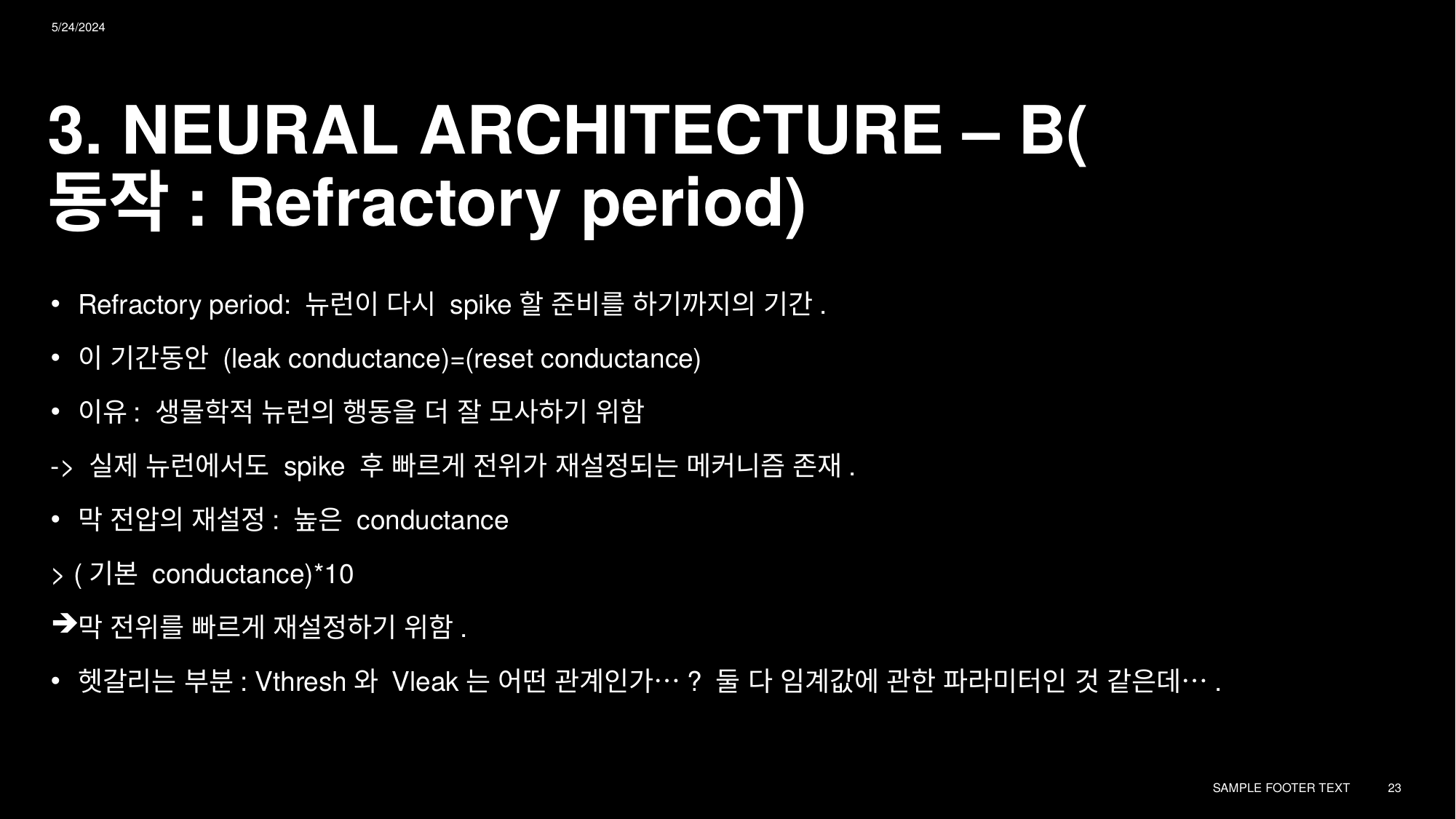

5/24/2024
# 3. NEURAL ARCHITECTURE – B(동작: Refractory period)
Refractory period: 뉴런이 다시 spike할 준비를 하기까지의 기간.
이 기간동안 (leak conductance)=(reset conductance)
이유: 생물학적 뉴런의 행동을 더 잘 모사하기 위함
-> 실제 뉴런에서도 spike 후 빠르게 전위가 재설정되는 메커니즘 존재.
막 전압의 재설정: 높은 conductance
> (기본 conductance)*10
막 전위를 빠르게 재설정하기 위함.
헷갈리는 부분: Vthresh와 Vleak는 어떤 관계인가…? 둘 다 임계값에 관한 파라미터인 것 같은데….
Sample Footer Text
23